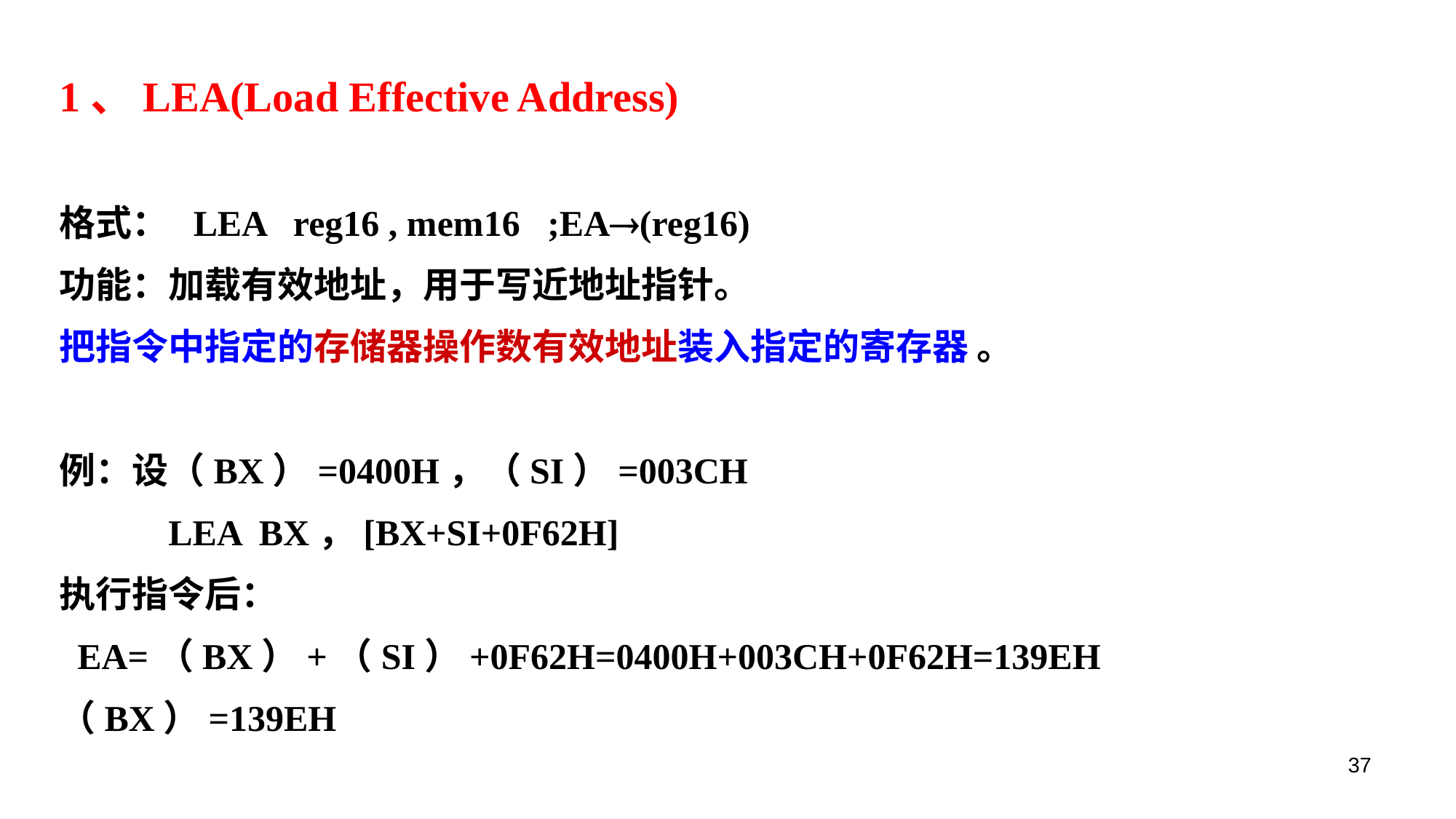

1、LEA(Load Effective Address)

格式：  LEA   reg16 , mem16   ;EA→(reg16)
功能：加载有效地址，用于写近地址指针。
把指令中指定的存储器操作数有效地址装入指定的寄存器 。

例：设（BX）=0400H，（SI）=003CH
	LEA  BX，[BX+SI+0F62H]
执行指令后：
  EA=（BX）+（SI）+0F62H=0400H+003CH+0F62H=139EH
（BX）=139EH
37